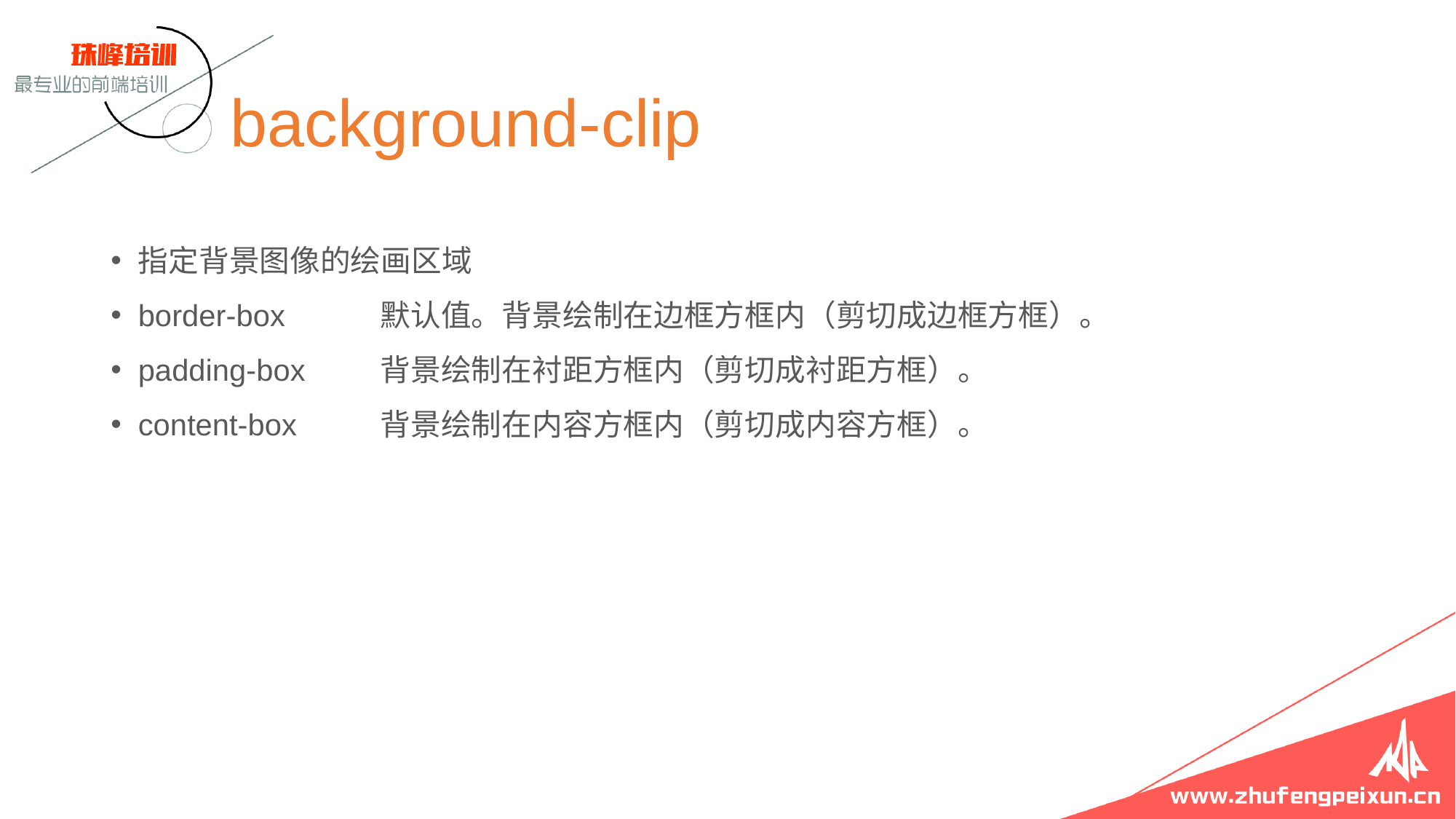

# background-clip
指定背景图像的绘画区域
border-box	  默认值。背景绘制在边框方框内（剪切成边框方框）。
padding-box	  背景绘制在衬距方框内（剪切成衬距方框）。
content-box	  背景绘制在内容方框内（剪切成内容方框）。